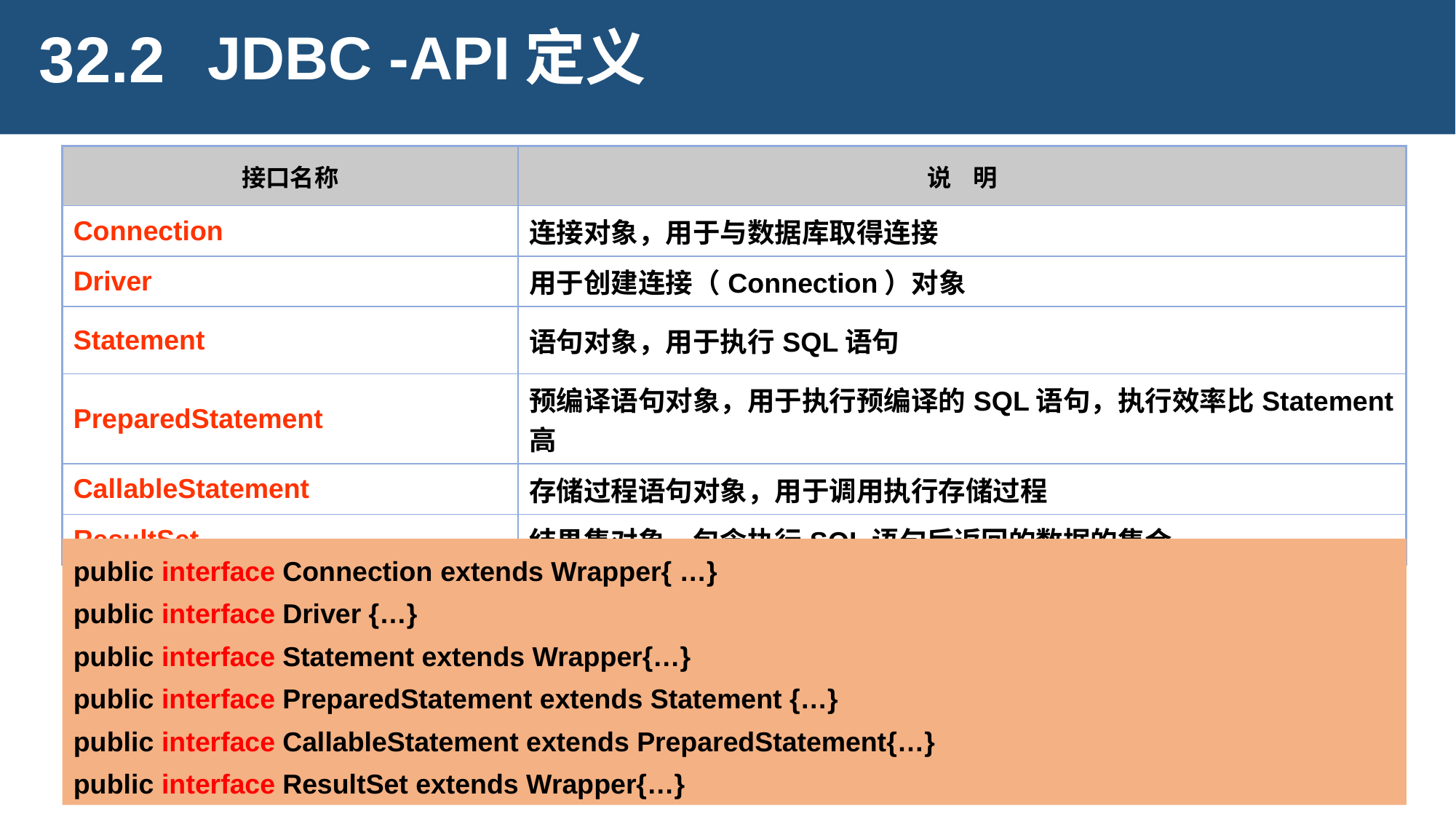

32.2
JDBC -API定义
| 接口名称 | 说 明 |
| --- | --- |
| Connection | 连接对象，用于与数据库取得连接 |
| Driver | 用于创建连接（Connection）对象 |
| Statement | 语句对象，用于执行SQL语句 |
| PreparedStatement | 预编译语句对象，用于执行预编译的SQL语句，执行效率比Statement高 |
| CallableStatement | 存储过程语句对象，用于调用执行存储过程 |
| ResultSet | 结果集对象，包含执行SQL语句后返回的数据的集合 |
public interface Connection extends Wrapper{ …}
public interface Driver {…}
public interface Statement extends Wrapper{…}
public interface PreparedStatement extends Statement {…}
public interface CallableStatement extends PreparedStatement{…}
public interface ResultSet extends Wrapper{…}